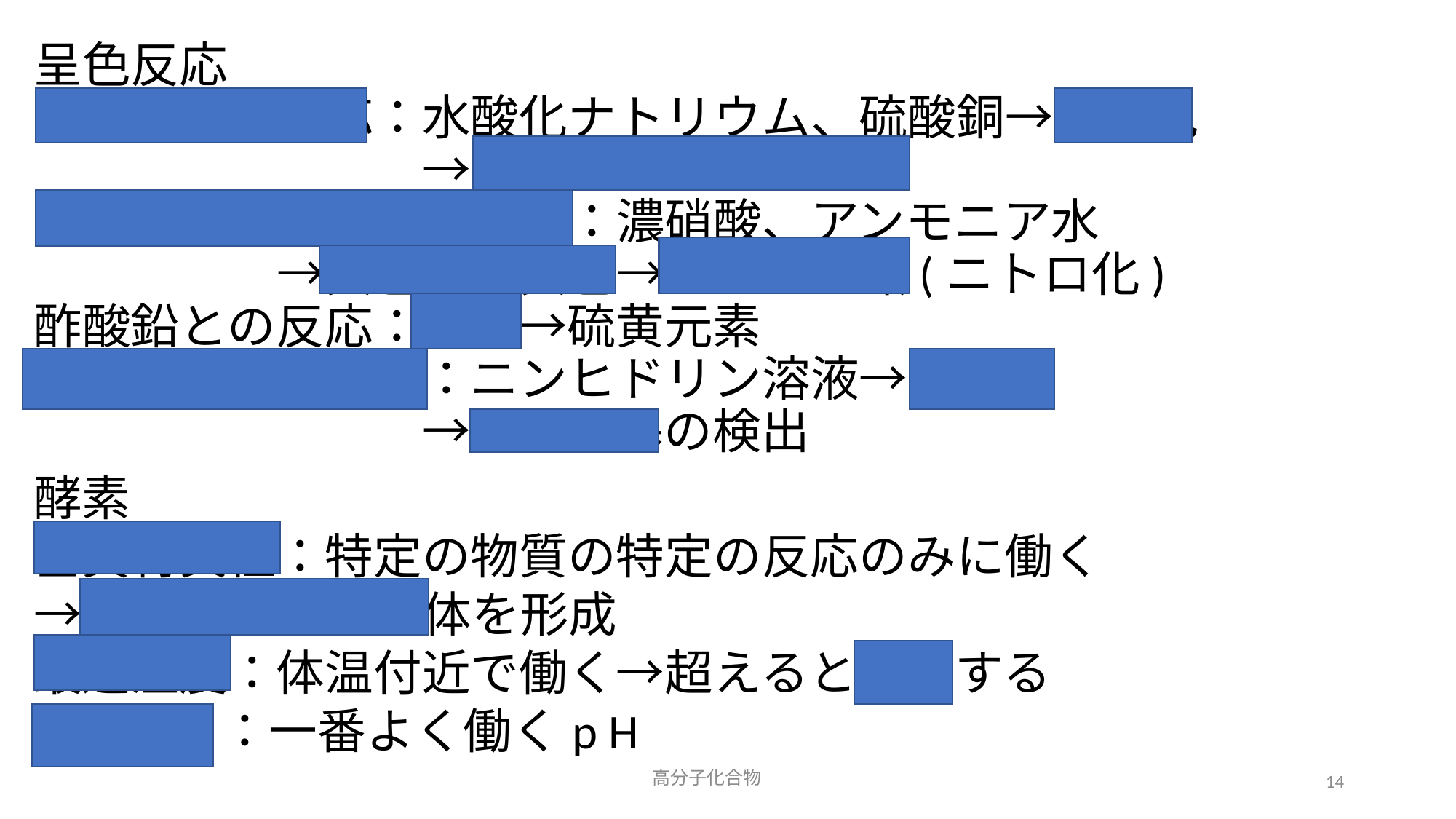

呈色反応
ビウレット反応：水酸化ナトリウム、硫酸銅→赤紫色
　　　　　　　　→２つ以上のペプチド
キサントプロテイン反応：濃硝酸、アンモニア水
　　　　　→黄色、橙黄色→ベンゼン環(ニトロ化)
酢酸鉛との反応：黒色→硫黄元素
ニンヒドリン反応：ニンヒドリン溶液→赤紫色
　　　　　　　　→アミノ基の検出

酵素
基質特異性：特定の物質の特定の反応のみに働く
→酵素-基質複合体を形成
最適温度：体温付近で働く→超えると失活する
最適p H：一番よく働くp H

高分子化合物
14